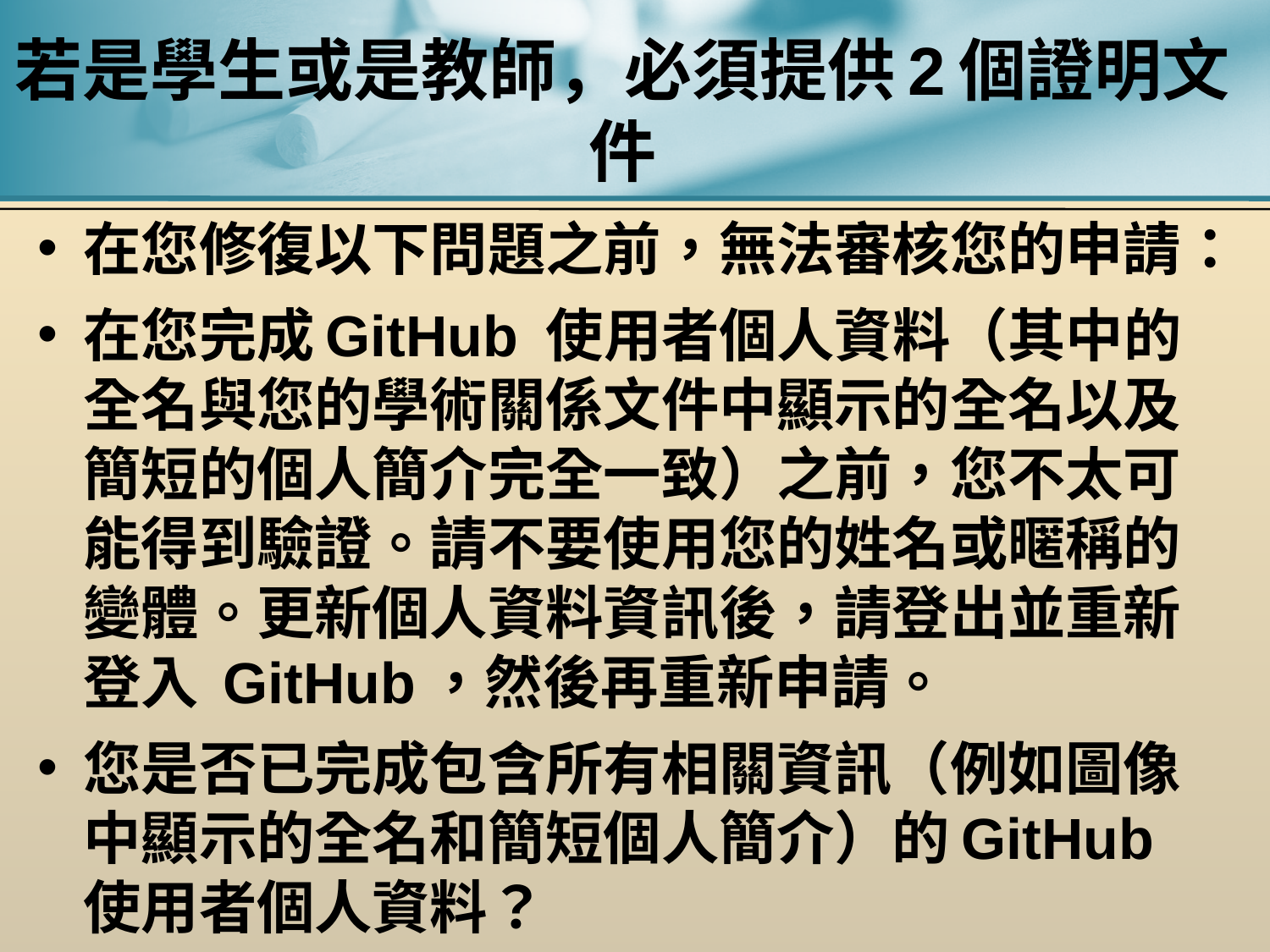

# 若是學生或是教師，必須提供2個證明文件
在您修復以下問題之前，無法審核您的申請：
在您完成GitHub 使用者個人資料（其中的全名與您的學術關係文件中顯示的全名以及簡短的個人簡介完全一致）之前，您不太可能得到驗證。請不要使用您的姓名或暱稱的變體。更新個人資料資訊後，請登出並重新登入 GitHub，然後再重新申請。
您是否已完成包含所有相關資訊（例如圖像中顯示的全名和簡短個人簡介）的GitHub 使用者個人資料？